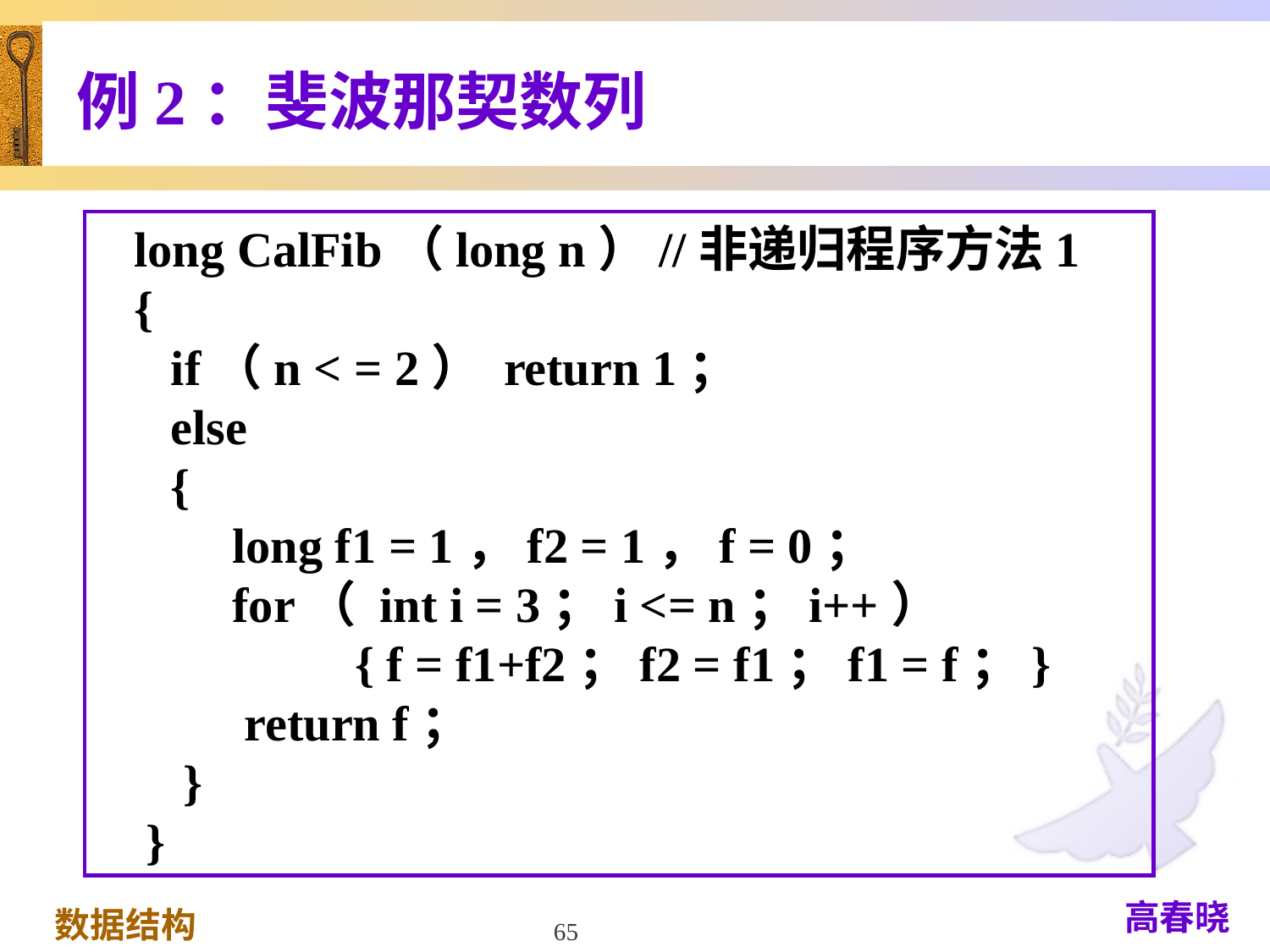

# 例2：斐波那契数列
long CalFib（long n）//非递归程序方法1
{
   if（n < = 2） return 1；
   else
   {
        long f1 = 1，f2 = 1，f = 0；
        for（ int i = 3；i <= n；i++）
                  { f = f1+f2；f2 = f1；f1 = f；}
         return f；
    }
 }
65